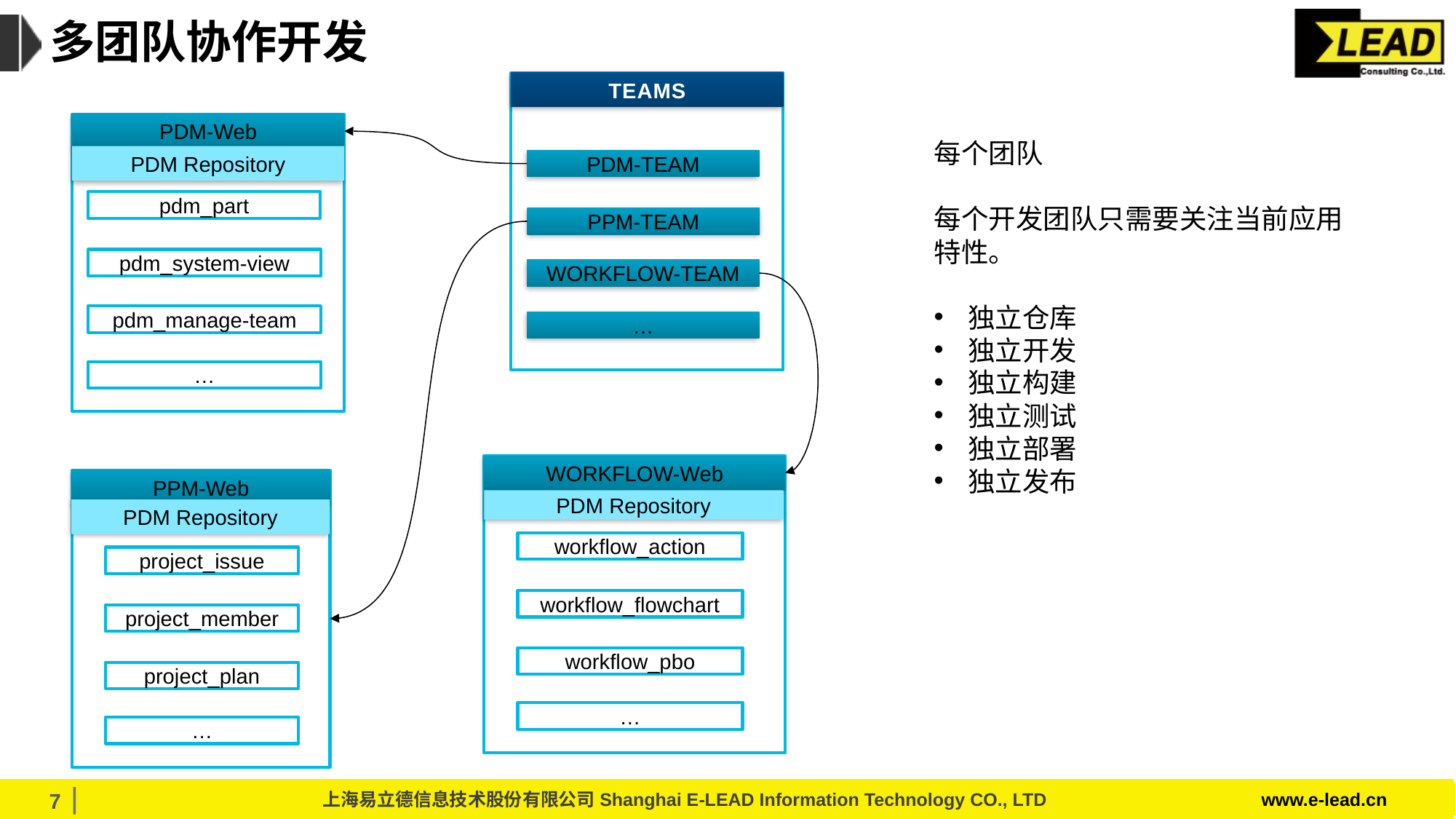

# 多团队协作开发
TEAMS

PDM-Web

每个团队

每个开发团队只需要关注当前应用特性。

独立仓库
独立开发
独立构建
独立测试
独立部署
独立发布
PDM Repository
PDM-TEAM
pdm_part
PPM-TEAM
pdm_system-view
WORKFLOW-TEAM
pdm_manage-team
…
…

WORKFLOW-Web

PPM-Web
PDM Repository
PDM Repository
workflow_action
project_issue
workflow_flowchart
project_member
workflow_pbo
project_plan
…
…